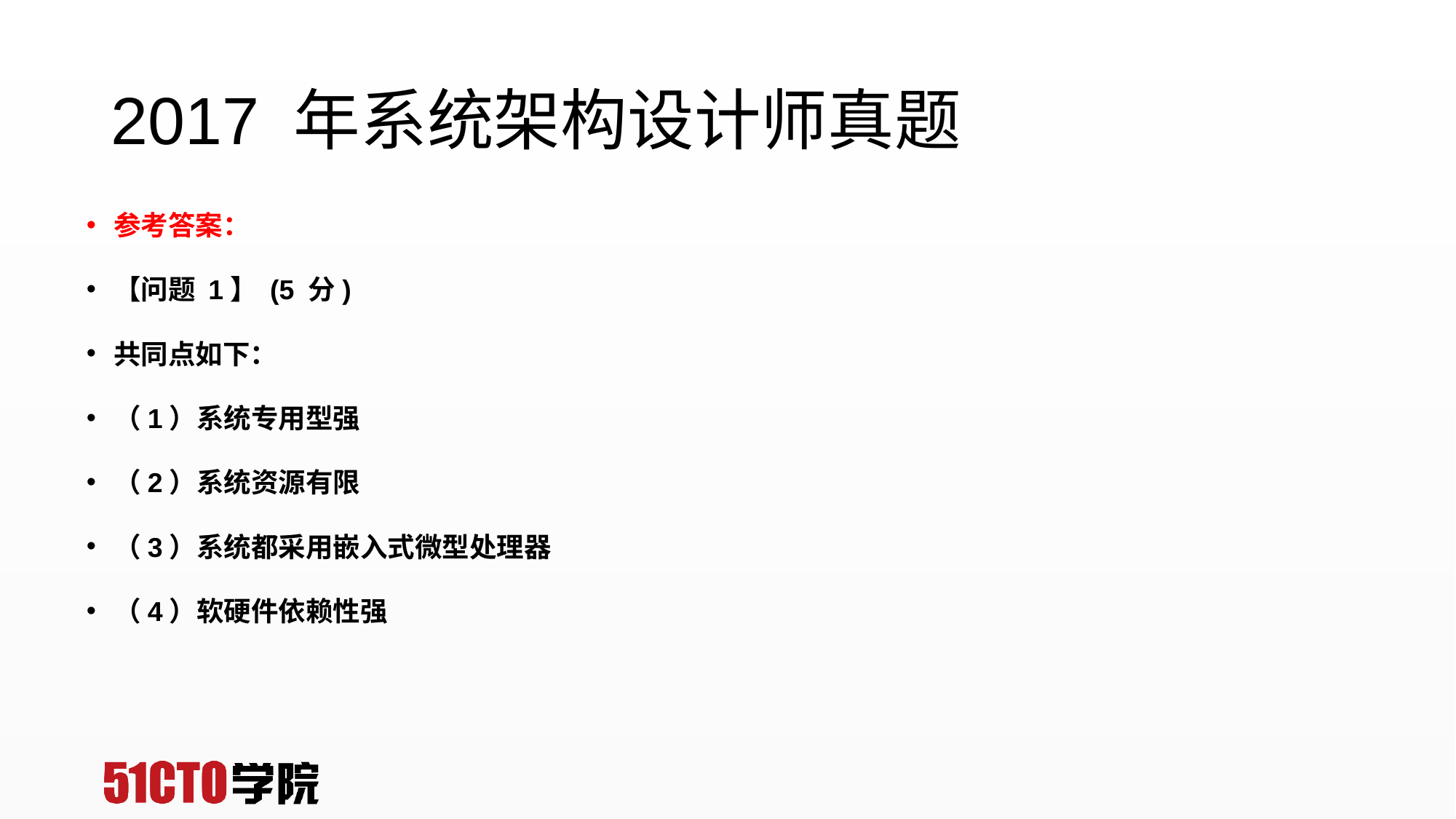

# 2017 年系统架构设计师真题
参考答案：
【问题 1】 (5 分)
共同点如下：
（1）系统专用型强
（2）系统资源有限
（3）系统都采用嵌入式微型处理器
（4）软硬件依赖性强